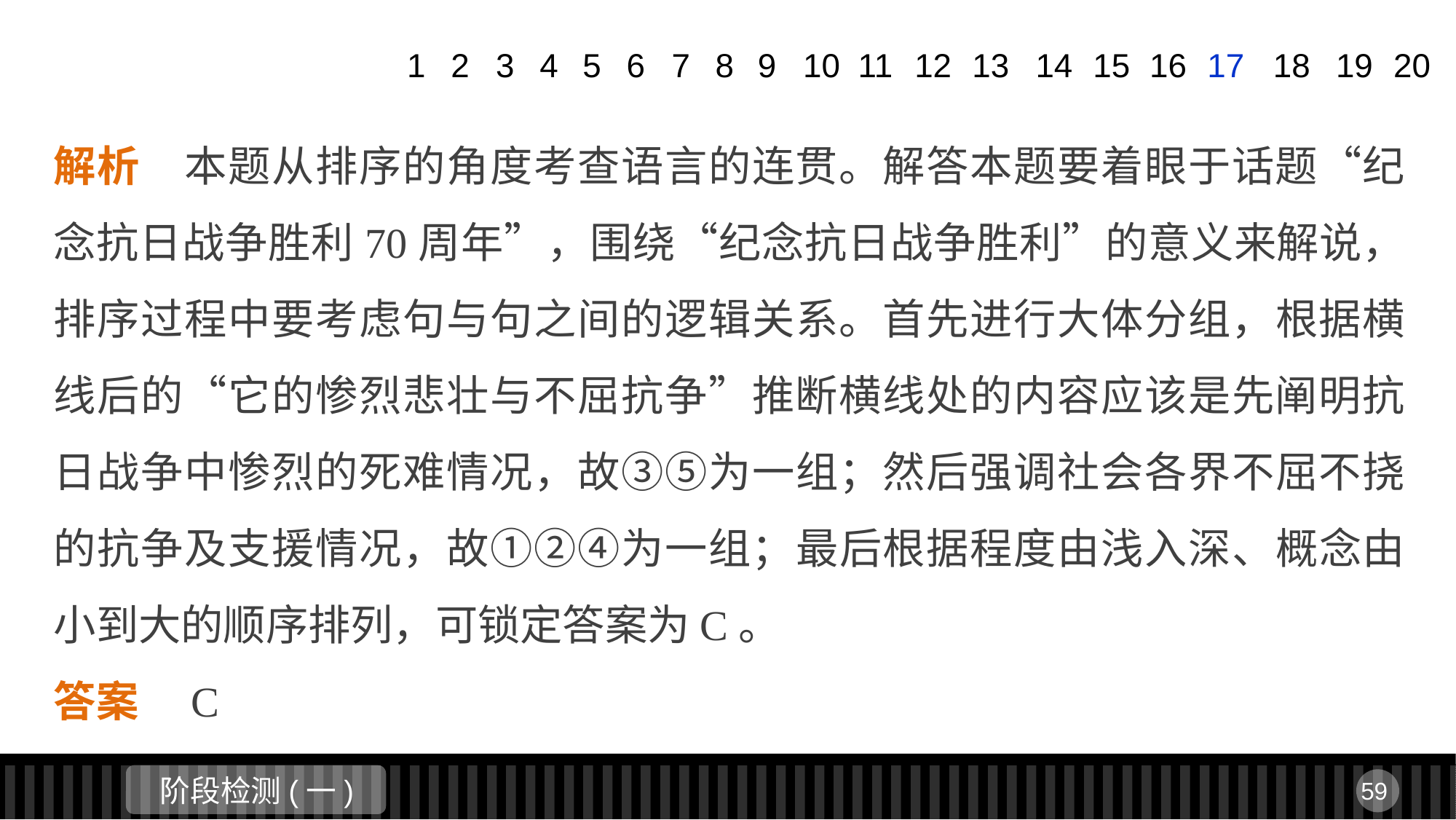

1
2
3
4
5
6
7
8
9
11
12
13
14
15
16
17
18
19
20
10
解析　本题从排序的角度考查语言的连贯。解答本题要着眼于话题“纪念抗日战争胜利70周年”，围绕“纪念抗日战争胜利”的意义来解说，排序过程中要考虑句与句之间的逻辑关系。首先进行大体分组，根据横线后的“它的惨烈悲壮与不屈抗争”推断横线处的内容应该是先阐明抗日战争中惨烈的死难情况，故③⑤为一组；然后强调社会各界不屈不挠的抗争及支援情况，故①②④为一组；最后根据程度由浅入深、概念由小到大的顺序排列，可锁定答案为C。
答案　C